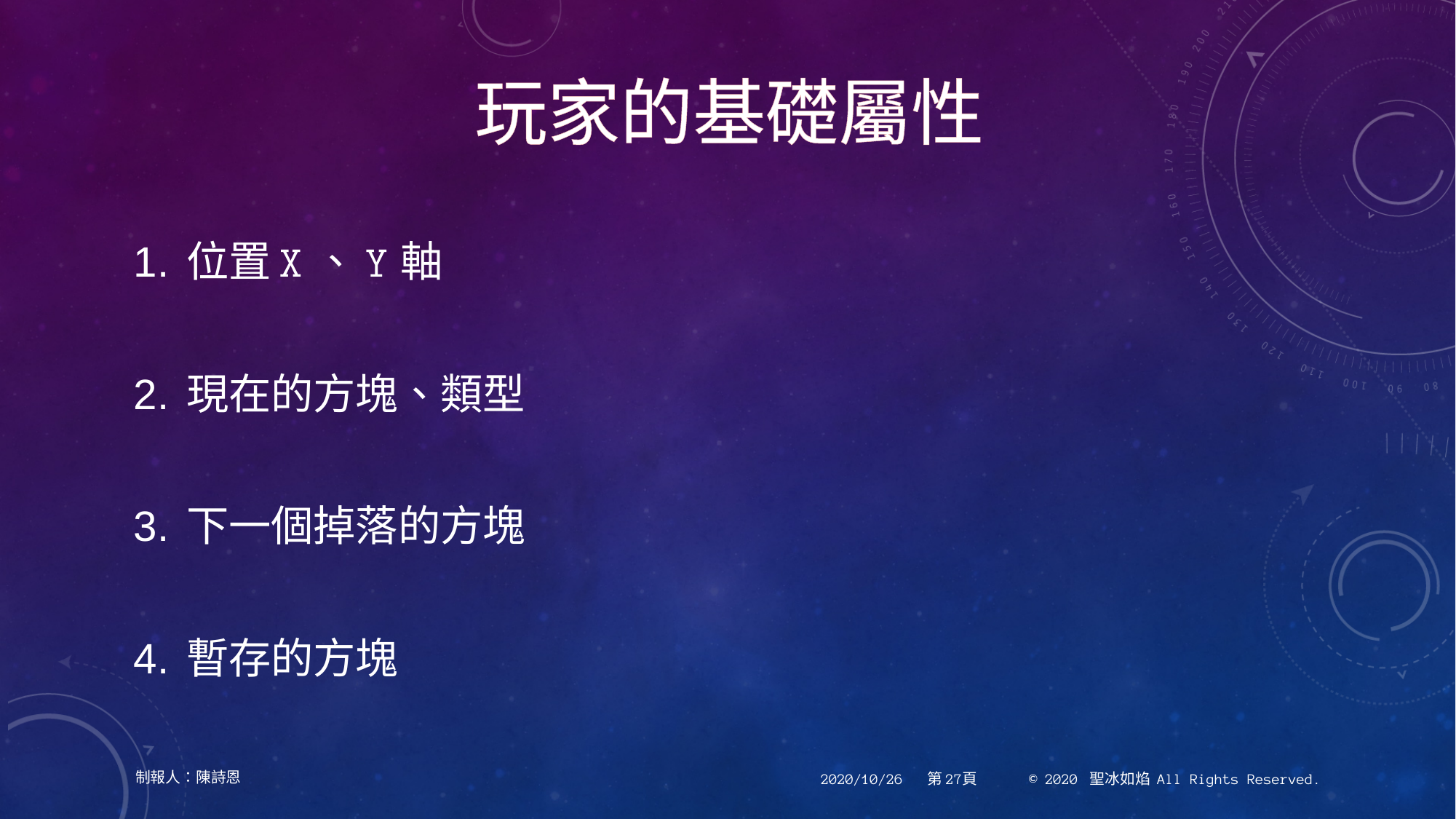

# 玩家的基礎屬性
位置X、Y軸

現在的方塊、類型

下一個掉落的方塊

暫存的方塊
第27頁
制報人：陳詩恩
2020/10/26